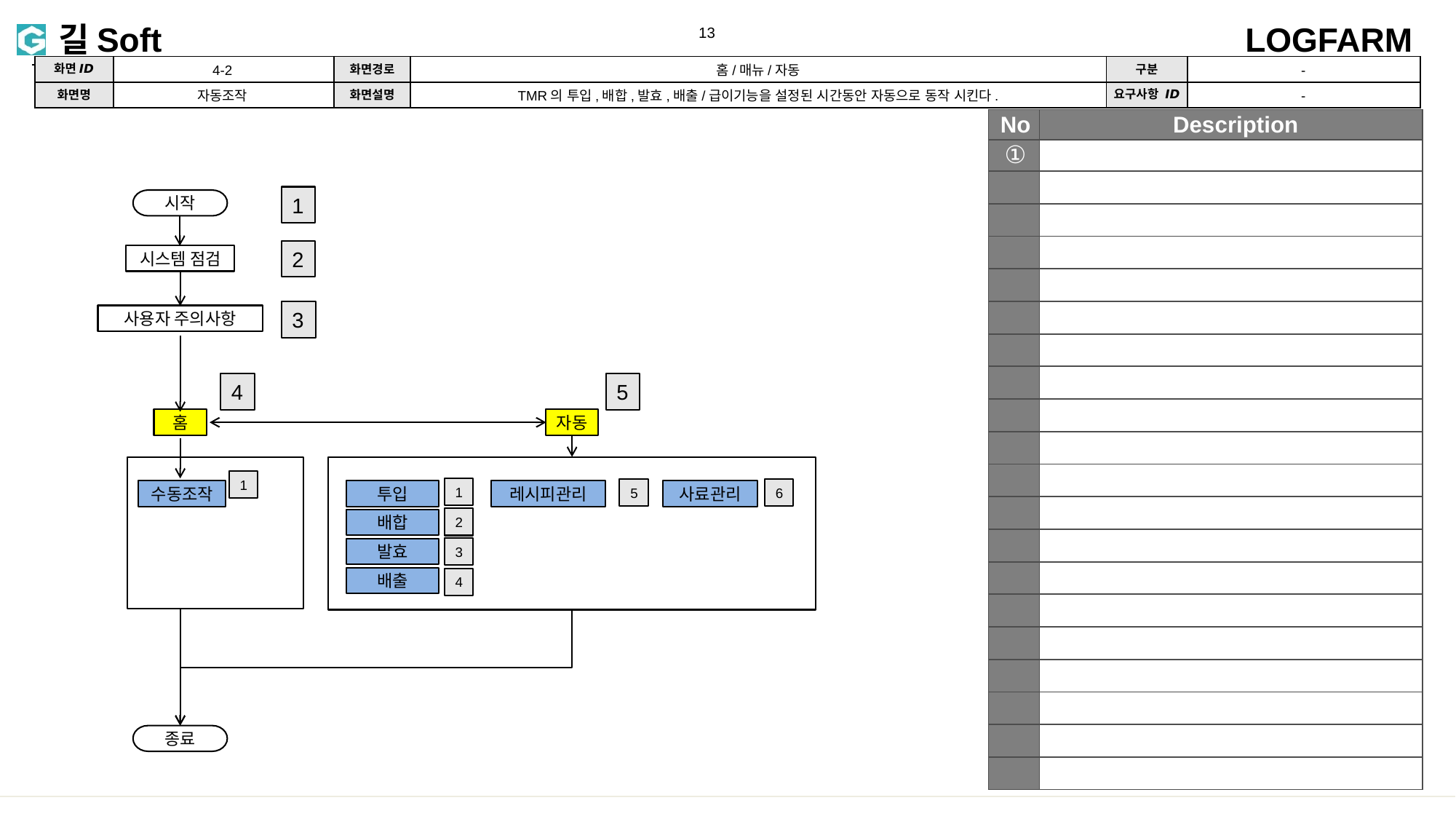

4-2
홈/매뉴/자동
-
자동조작
TMR의 투입,배합,발효,배출/급이기능을 설정된 시간동안 자동으로 동작 시킨다.
-
| No | Description |
| --- | --- |
| ① |  |
|  |  |
|  |  |
|  |  |
|  |  |
|  |  |
|  |  |
|  |  |
|  |  |
|  |  |
|  |  |
|  |  |
|  |  |
|  |  |
|  |  |
|  |  |
|  |  |
|  |  |
|  |  |
|  |  |
1
시작
2
시스템 점검
3
사용자 주의사항
5
4
홈
자동

1
1
5
6
수동조작
투입
레시피관리
사료관리
2
배합
3
발효
배출
4
종료